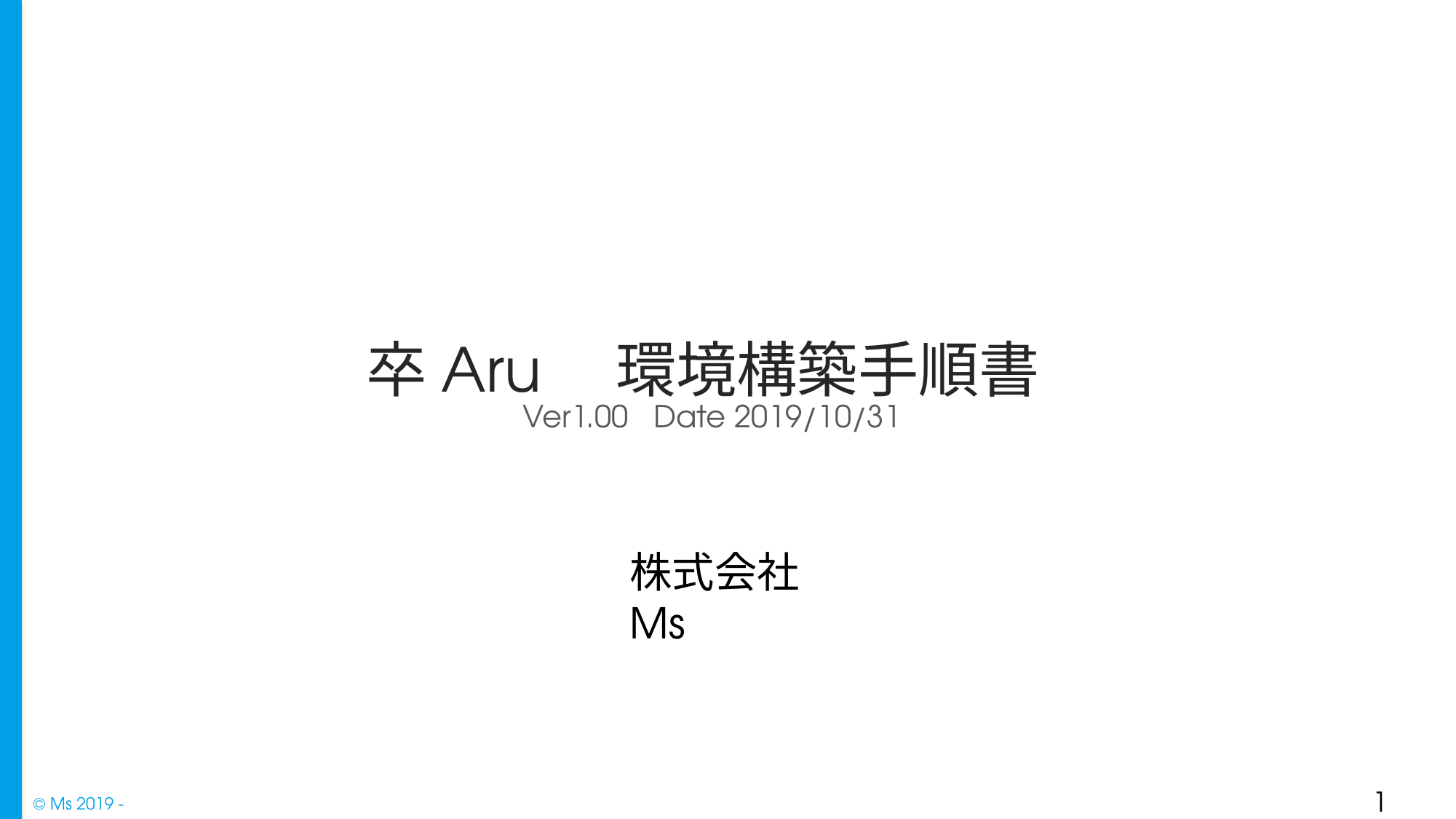

卒Aru	 環境構築手順書
Ver1.00   Date 2019/10/31

株式会社 Ms
1